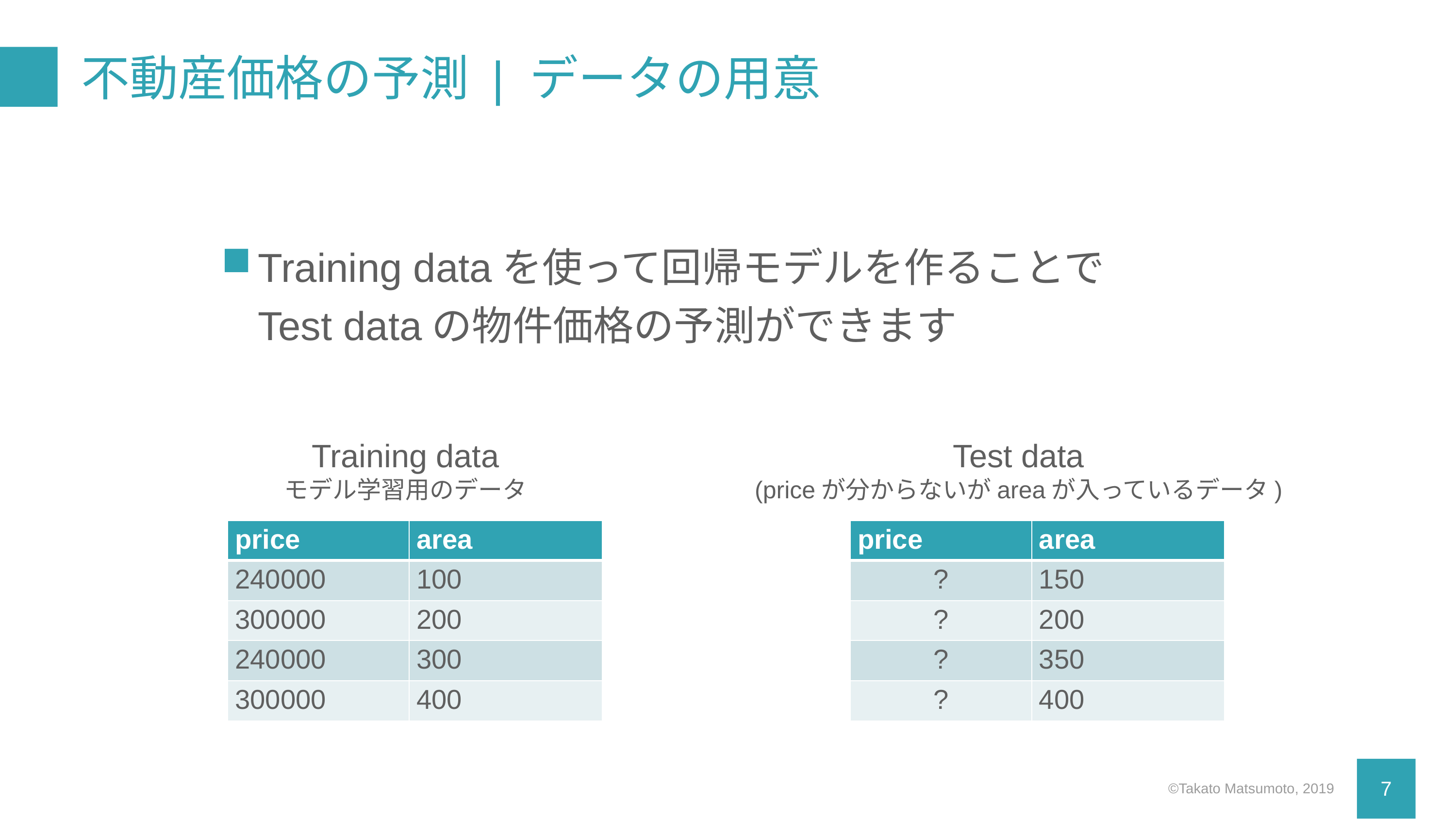

# 不動産価格の予測 | データの用意
Training dataを使って回帰モデルを作ることで
Test dataの物件価格の予測ができます

Training data
モデル学習用のデータ

Test data
(priceが分からないがareaが入っているデータ)

| price | area |
| --- | --- |
| 240000 | 100 |
| 300000 | 200 |
| 240000 | 300 |
| 300000 | 400 |
| price | area |
| --- | --- |
| ? | 150 |
| ? | 200 |
| ? | 350 |
| ? | 400 |
©︎Takato Matsumoto, 2019
7